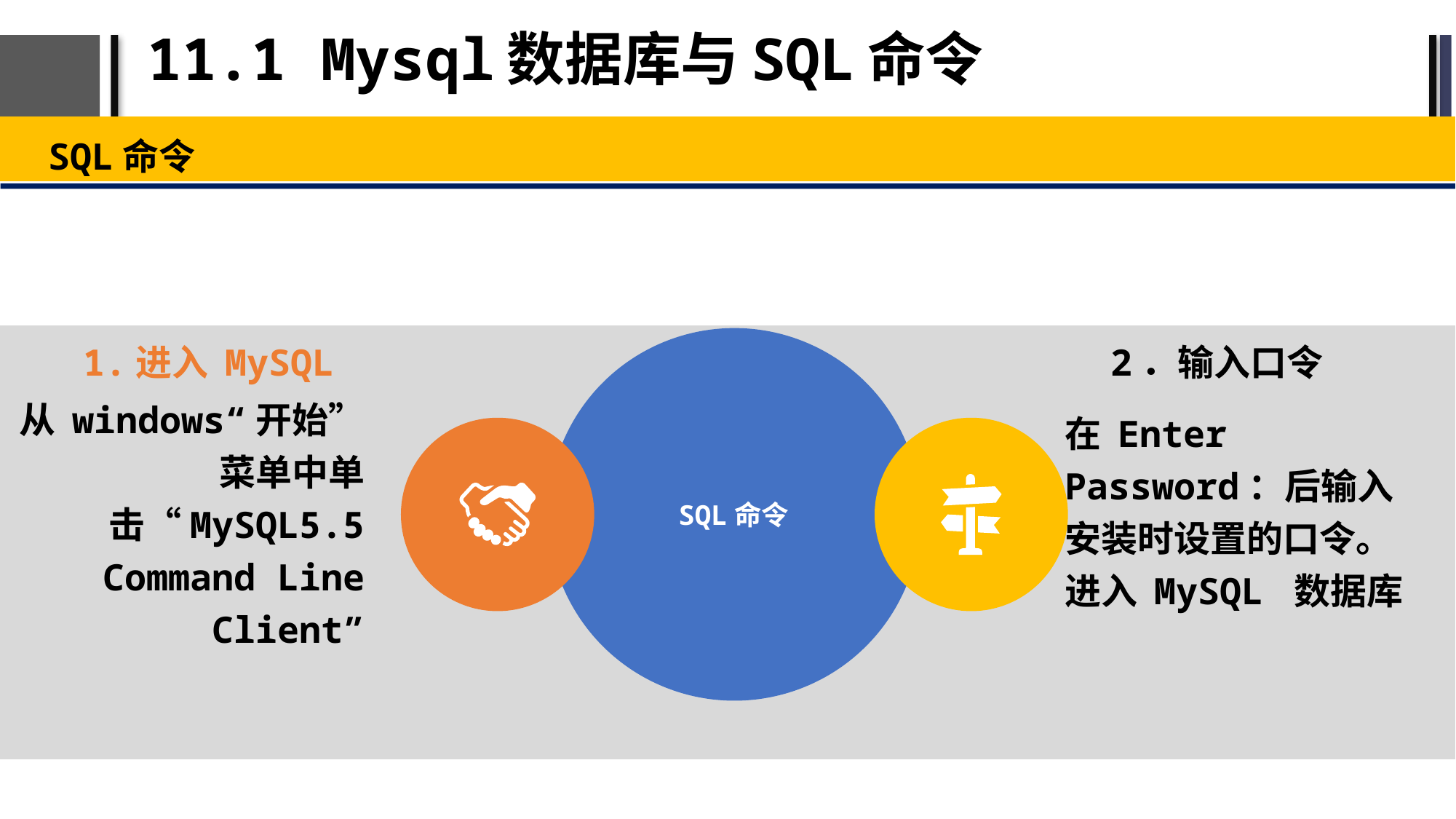

# 11.1 Mysql数据库与SQL命令

SQL命令

1.进入 MySQL
2．输入口令

在 Enter Password：后输入安装时设置的口令。进入 MySQL 数据库
从 windows“开始”菜单中单击“MySQL5.5 Command Line Client”

SQL命令